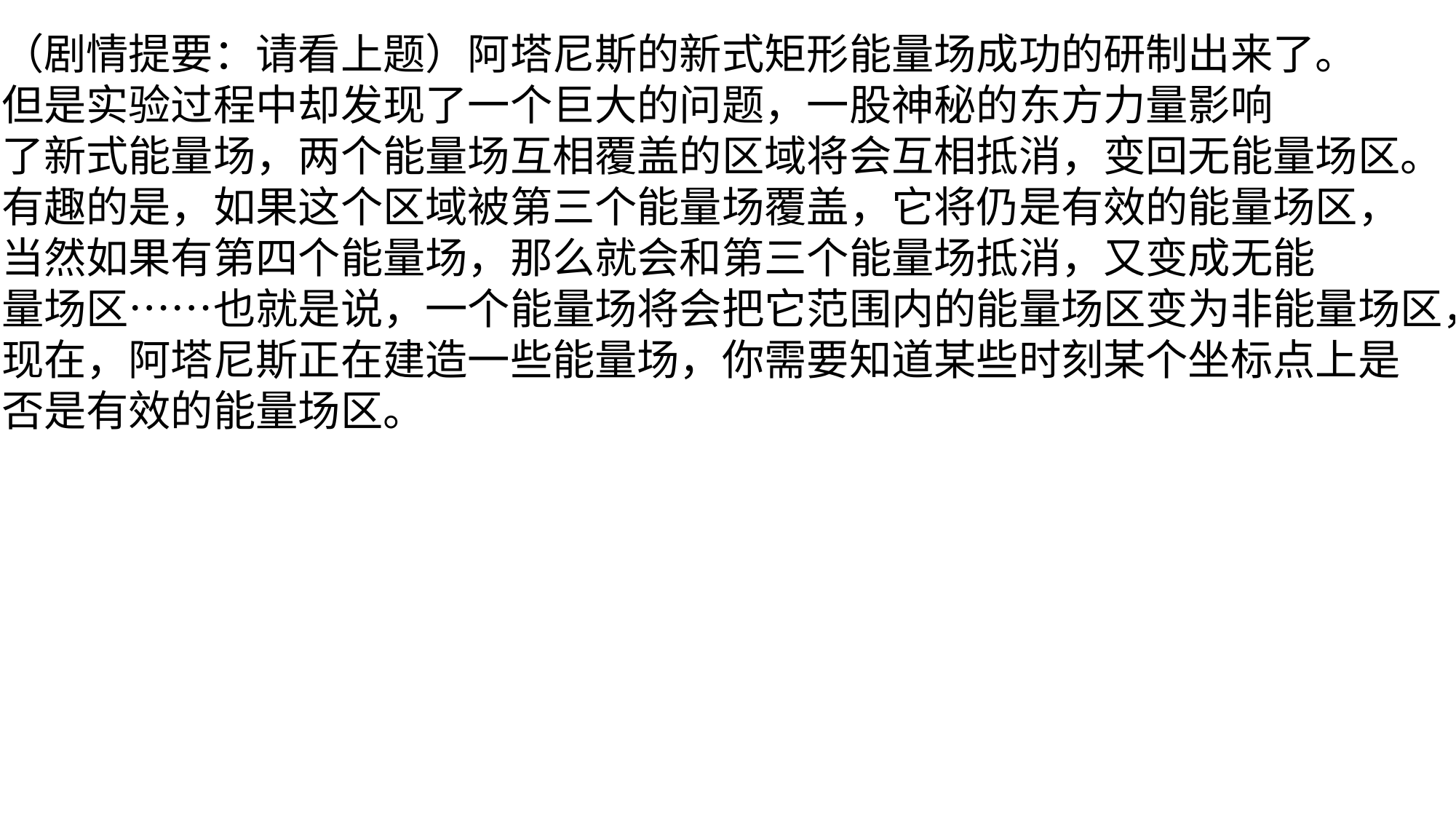

（剧情提要：请看上题）阿塔尼斯的新式矩形能量场成功的研制出来了。
但是实验过程中却发现了一个巨大的问题，一股神秘的东方力量影响
了新式能量场，两个能量场互相覆盖的区域将会互相抵消，变回无能量场区。
有趣的是，如果这个区域被第三个能量场覆盖，它将仍是有效的能量场区，
当然如果有第四个能量场，那么就会和第三个能量场抵消，又变成无能
量场区……也就是说，一个能量场将会把它范围内的能量场区变为非能量场区，把非能量场区变为能量场区。
现在，阿塔尼斯正在建造一些能量场，你需要知道某些时刻某个坐标点上是
否是有效的能量场区。